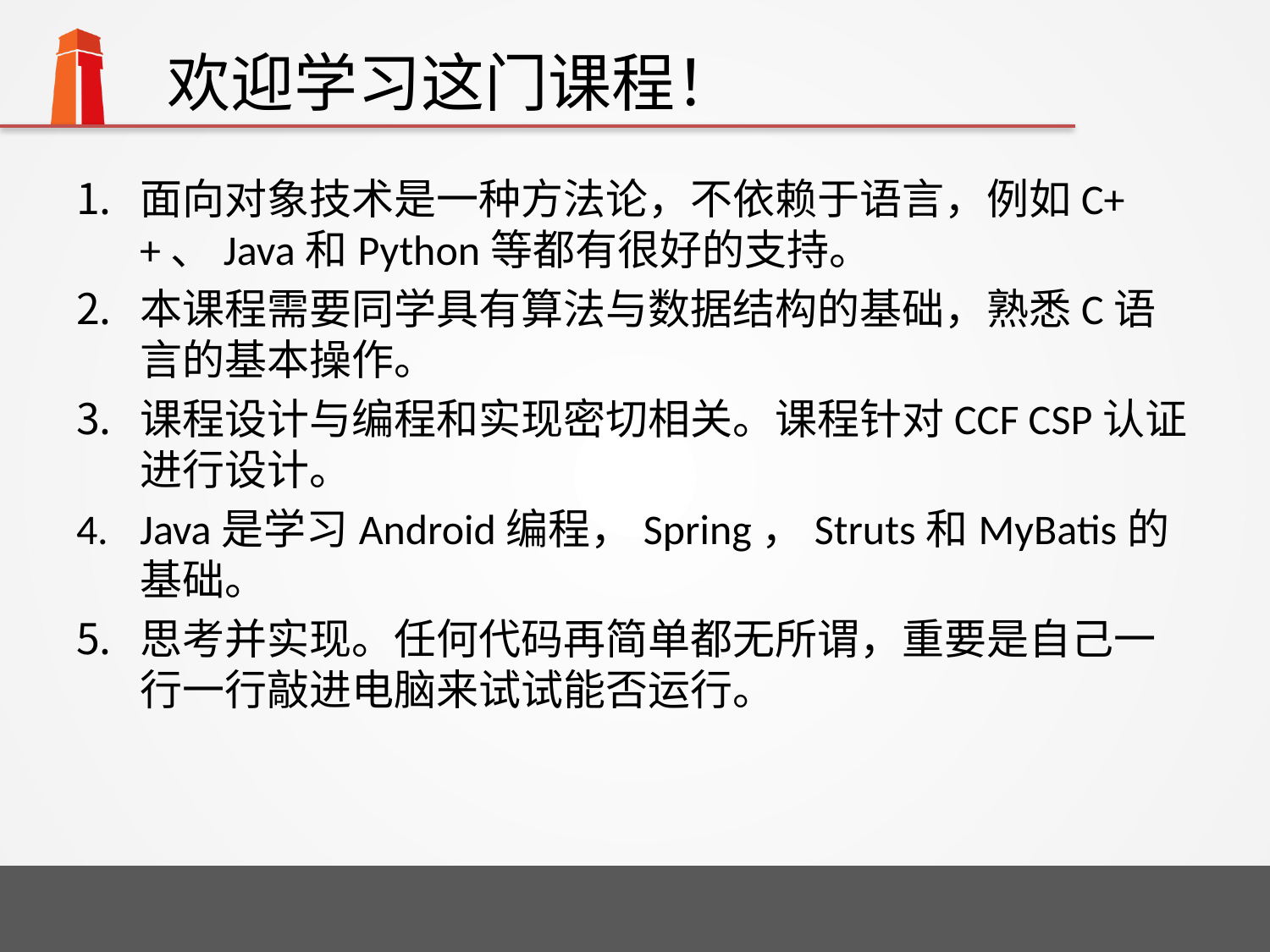

# 欢迎学习这门课程！
面向对象技术是一种方法论，不依赖于语言，例如C++、Java和Python等都有很好的支持。
本课程需要同学具有算法与数据结构的基础，熟悉C语言的基本操作。
课程设计与编程和实现密切相关。课程针对CCF CSP认证进行设计。
Java是学习Android编程，Spring，Struts和MyBatis的基础。
思考并实现。任何代码再简单都无所谓，重要是自己一行一行敲进电脑来试试能否运行。